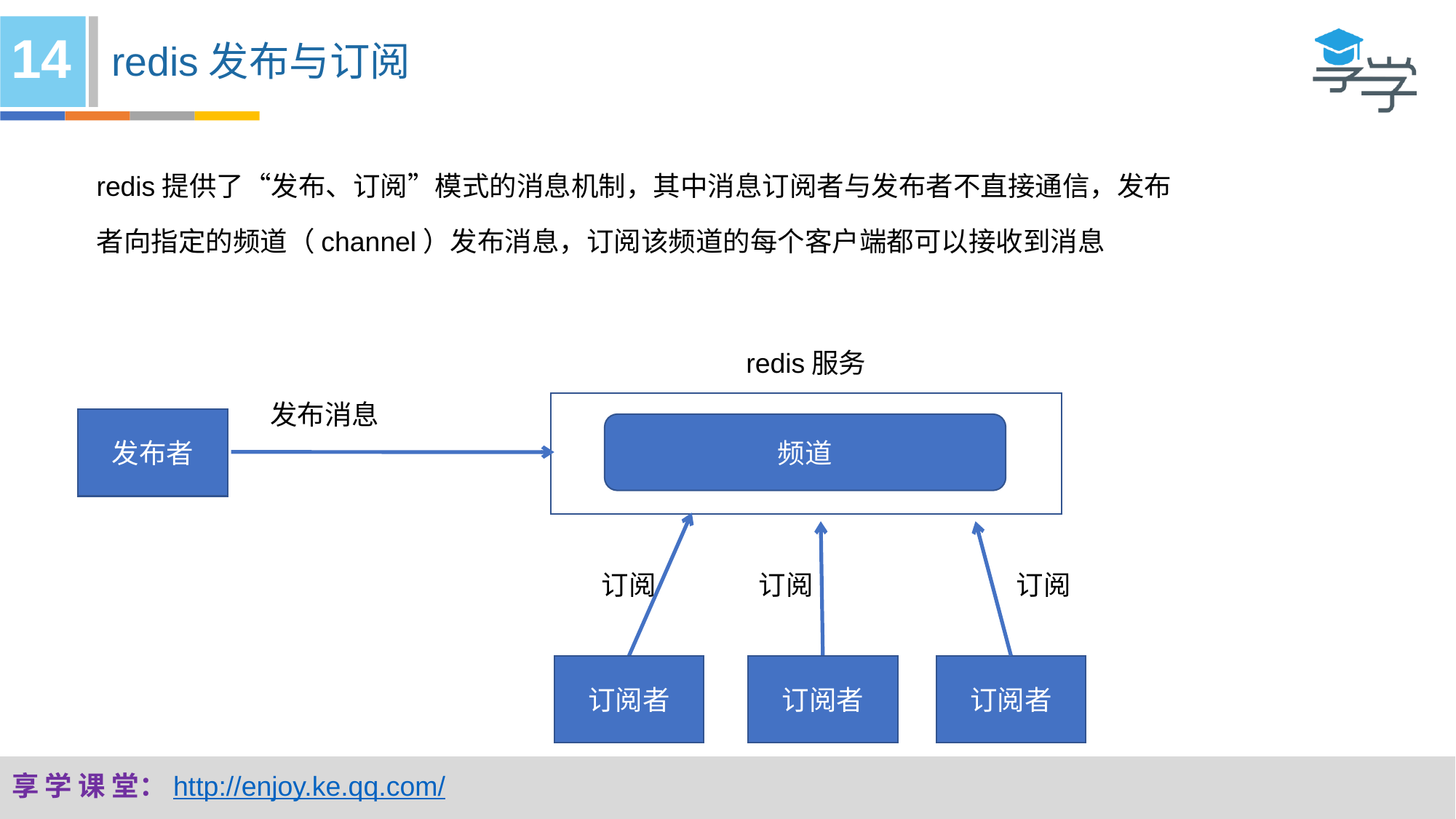

14
redis发布与订阅

redis提供了“发布、订阅”模式的消息机制，其中消息订阅者与发布者不直接通信，发布者向指定的频道（channel）发布消息，订阅该频道的每个客户端都可以接收到消息
redis服务
发布消息

发布者
频道
订阅
订阅
订阅
订阅者
订阅者
订阅者